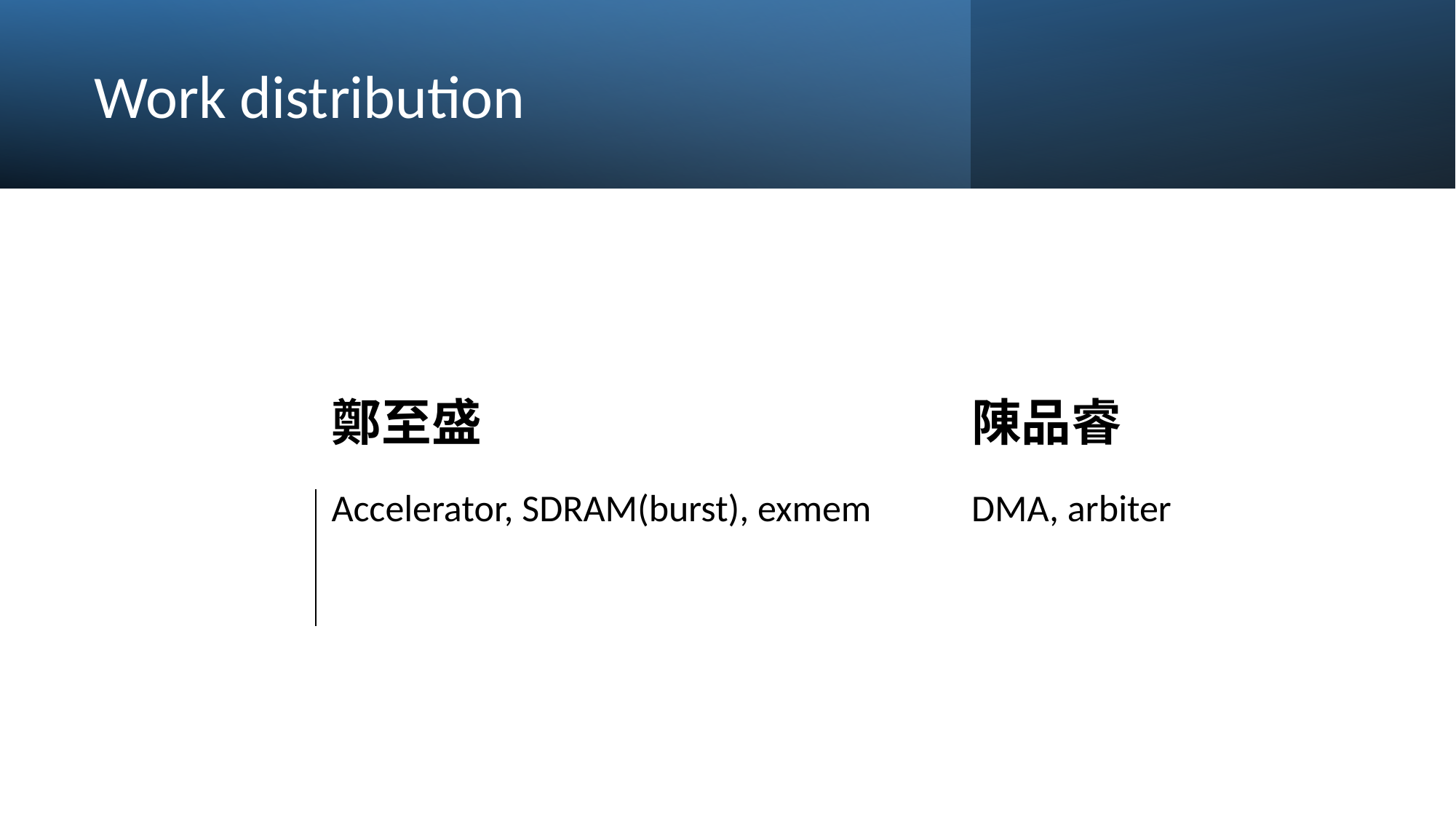

Work distribution
| 鄭至盛 | 陳品睿 |
| --- | --- |
| Accelerator, SDRAM(burst), exmem | DMA, arbiter |